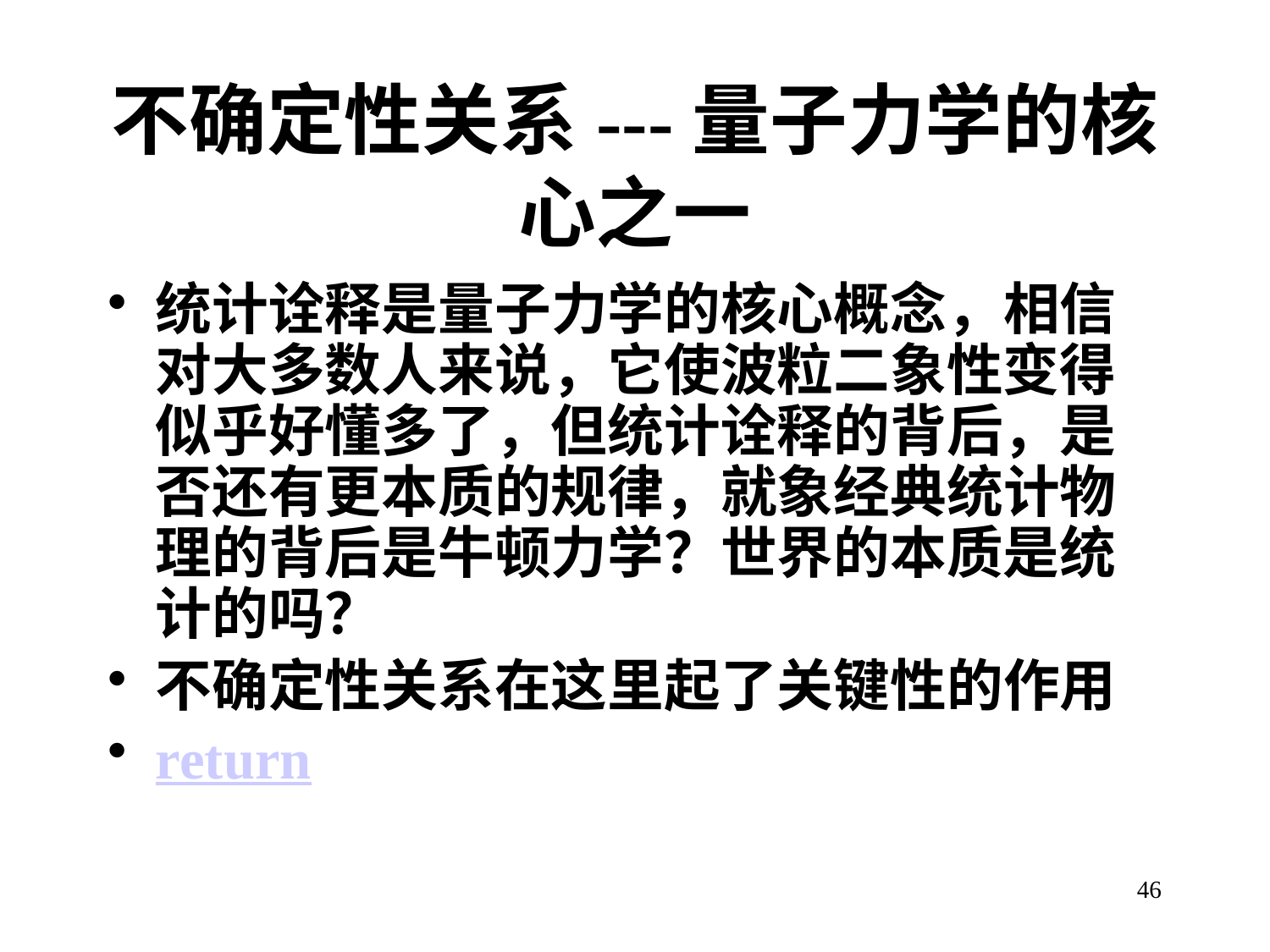

# 不确定性关系---量子力学的核心之一
统计诠释是量子力学的核心概念，相信对大多数人来说，它使波粒二象性变得似乎好懂多了，但统计诠释的背后，是否还有更本质的规律，就象经典统计物理的背后是牛顿力学？世界的本质是统计的吗？
不确定性关系在这里起了关键性的作用
return
46